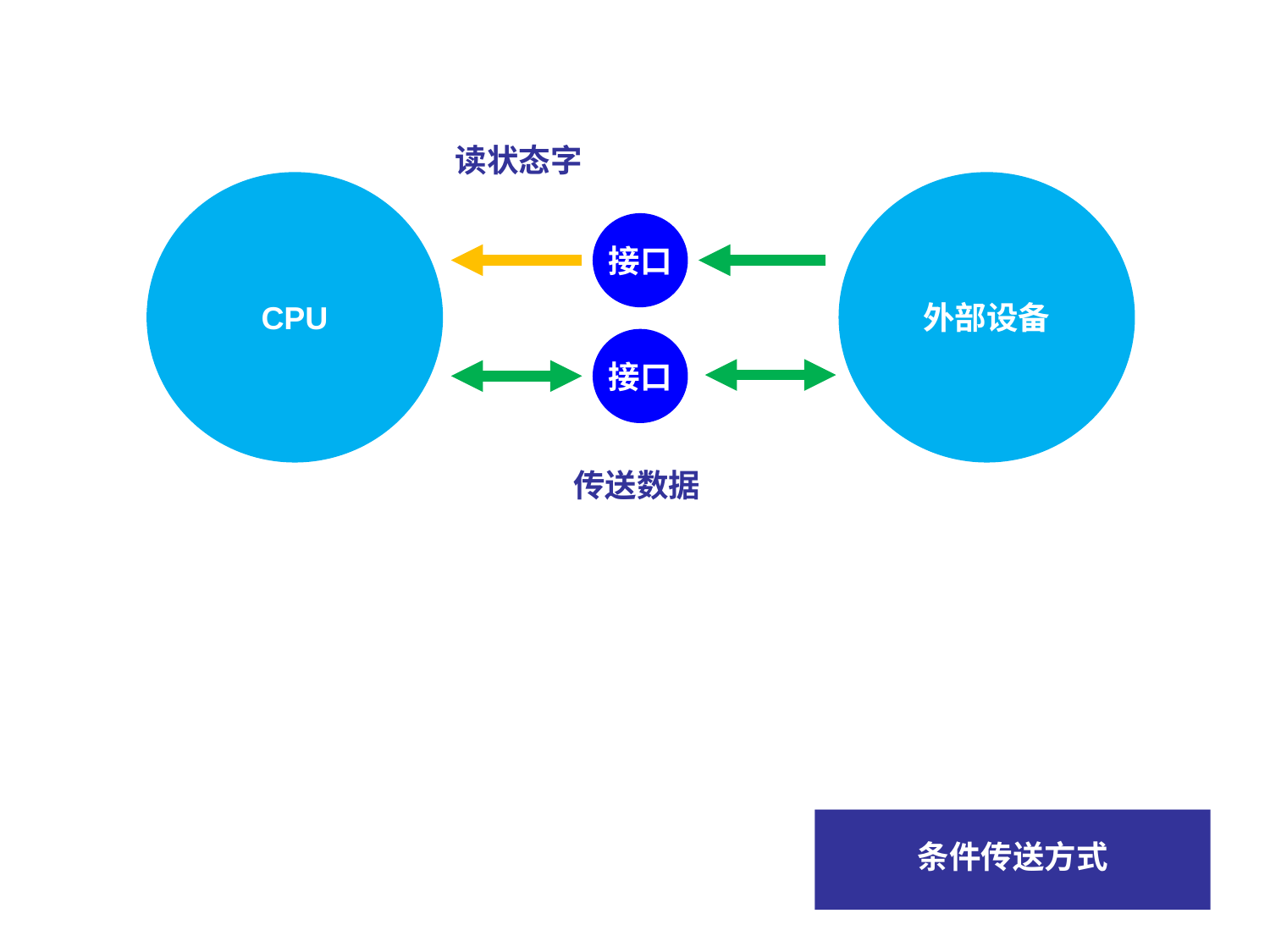

读状态字
外部设备
CPU
接口
接口
传送数据
条件传送方式